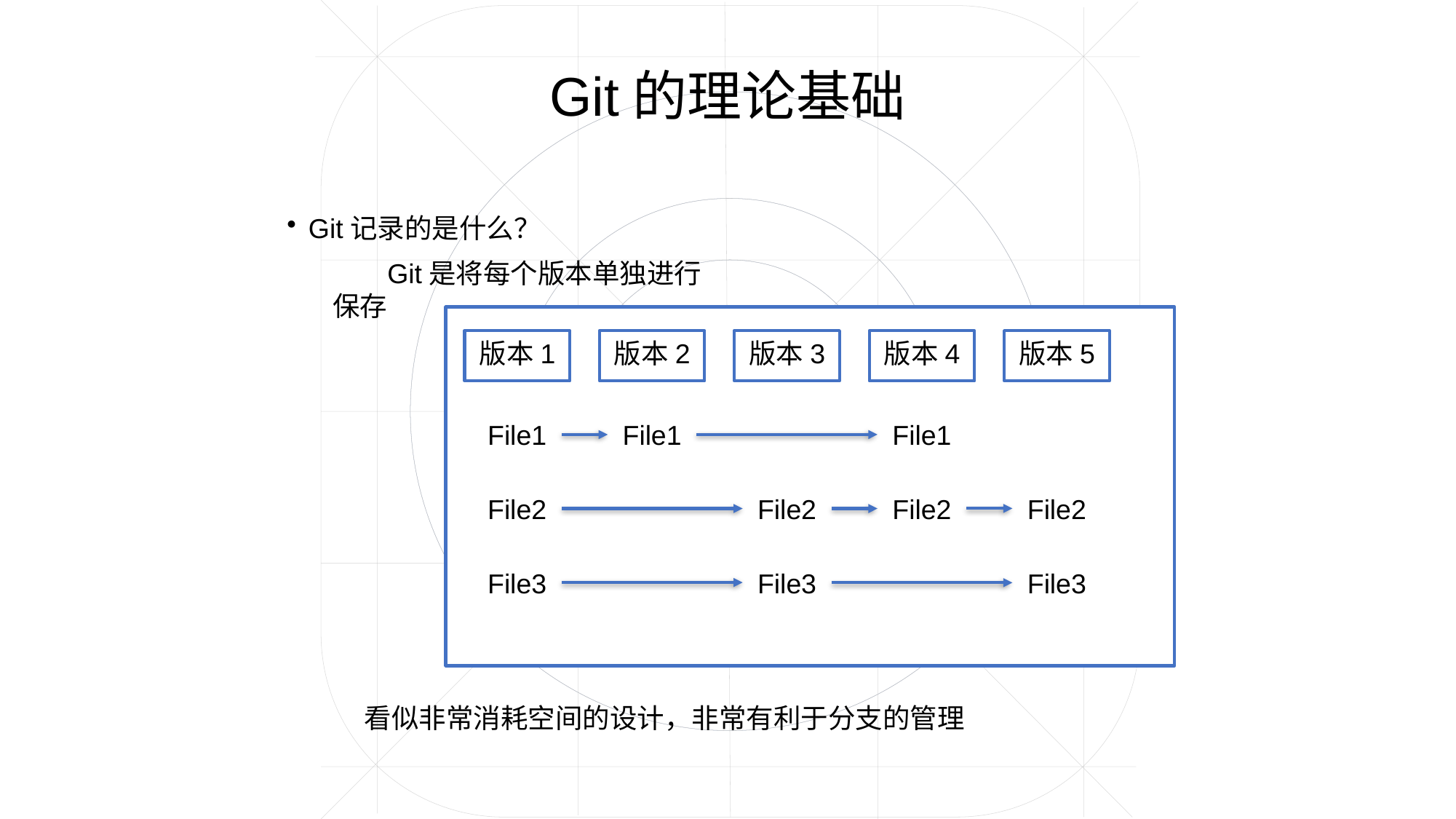

Git的理论基础
Git记录的是什么？
Git是将每个版本单独进行保存

版本1
版本2
版本3
版本4
版本5
File1
File1
File1

File2
File2
File2
File2

File3
File3
File3

看似非常消耗空间的设计，非常有利于分支的管理